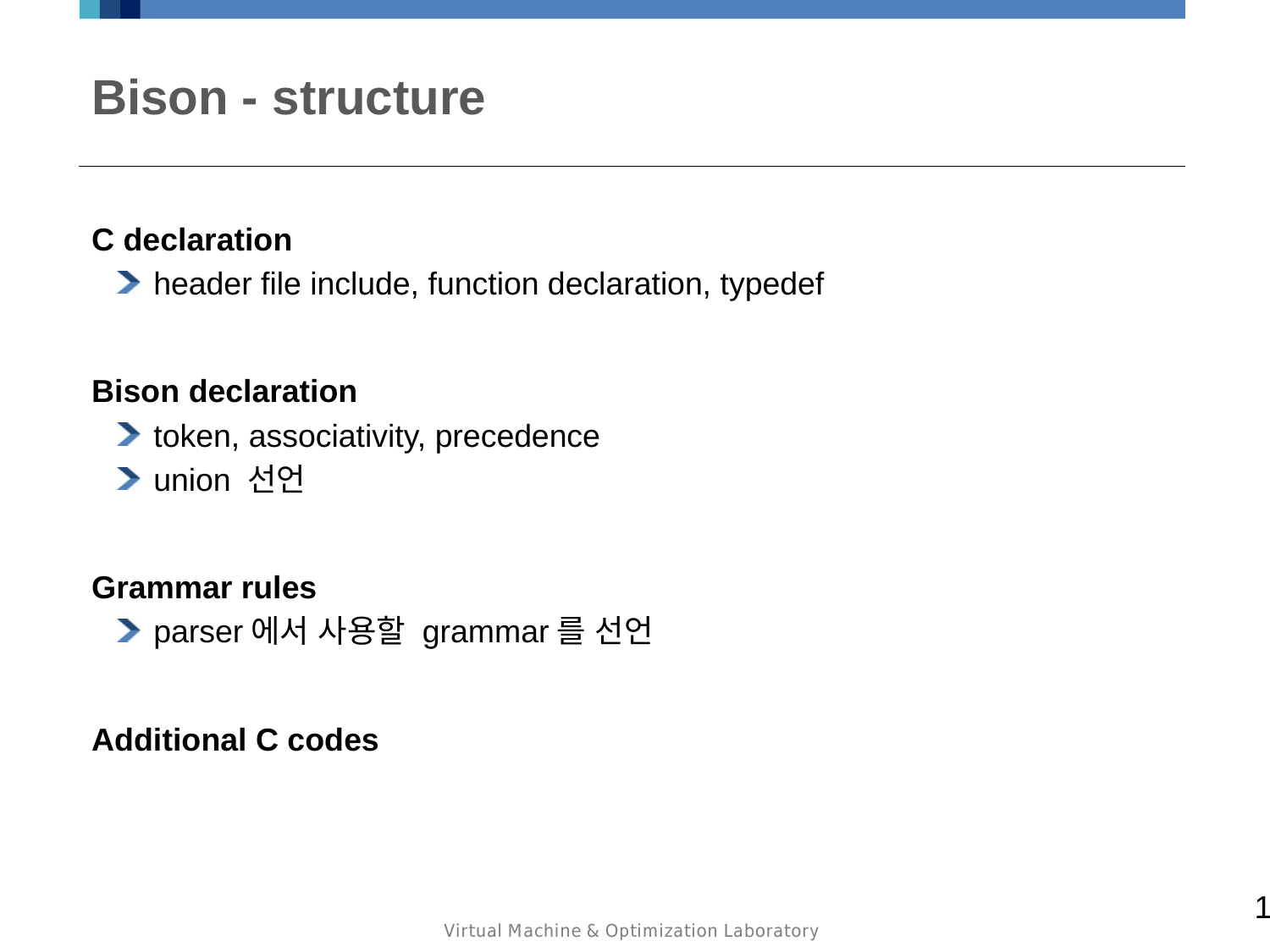

# Bison - structure
C declaration
header file include, function declaration, typedef

Bison declaration
token, associativity, precedence
union 선언

Grammar rules
parser에서 사용할 grammar를 선언

Additional C codes